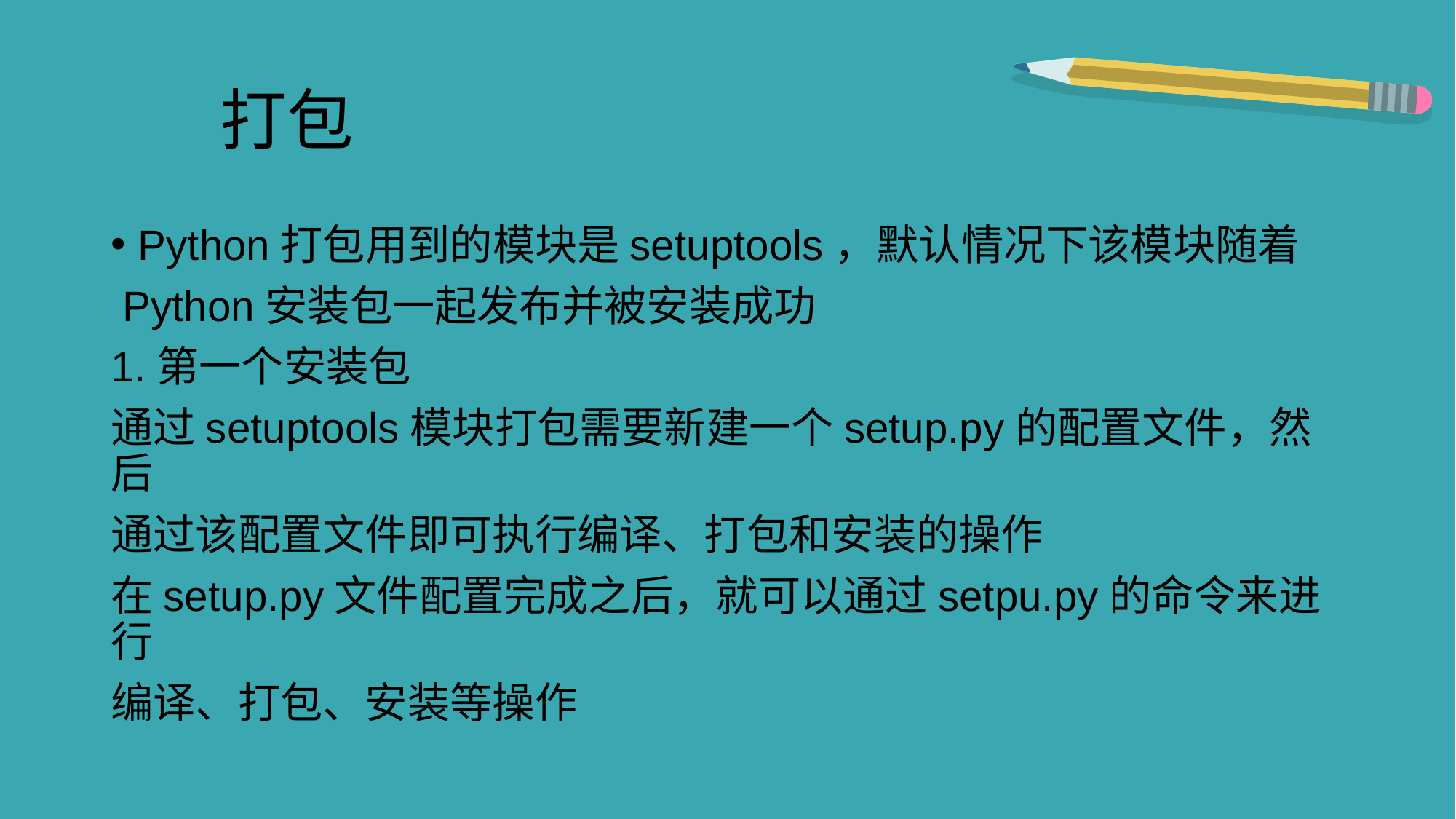

# 打包

Python打包用到的模块是setuptools，默认情况下该模块随着
 Python安装包一起发布并被安装成功
1.第一个安装包
通过setuptools模块打包需要新建一个setup.py的配置文件，然后
通过该配置文件即可执行编译、打包和安装的操作
在setup.py文件配置完成之后，就可以通过setpu.py的命令来进行
编译、打包、安装等操作